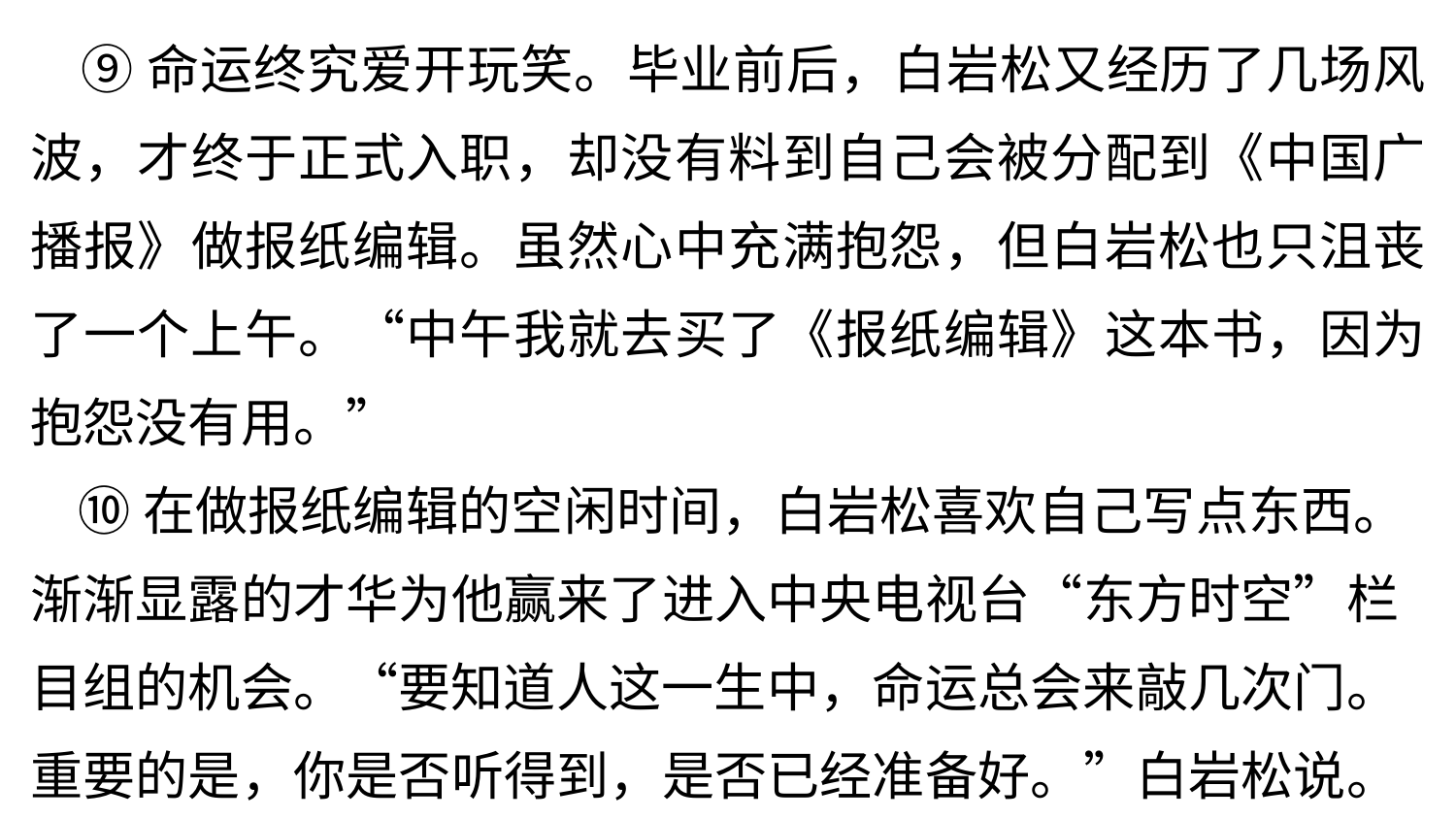

⑨命运终究爱开玩笑。毕业前后，白岩松又经历了几场风波，才终于正式入职，却没有料到自己会被分配到《中国广播报》做报纸编辑。虽然心中充满抱怨，但白岩松也只沮丧了一个上午。“中午我就去买了《报纸编辑》这本书，因为抱怨没有用。”
    ⑩在做报纸编辑的空闲时间，白岩松喜欢自己写点东西。渐渐显露的才华为他赢来了进入中央电视台“东方时空”栏目组的机会。“要知道人这一生中，命运总会来敲几次门。重要的是，你是否听得到，是否已经准备好。”白岩松说。